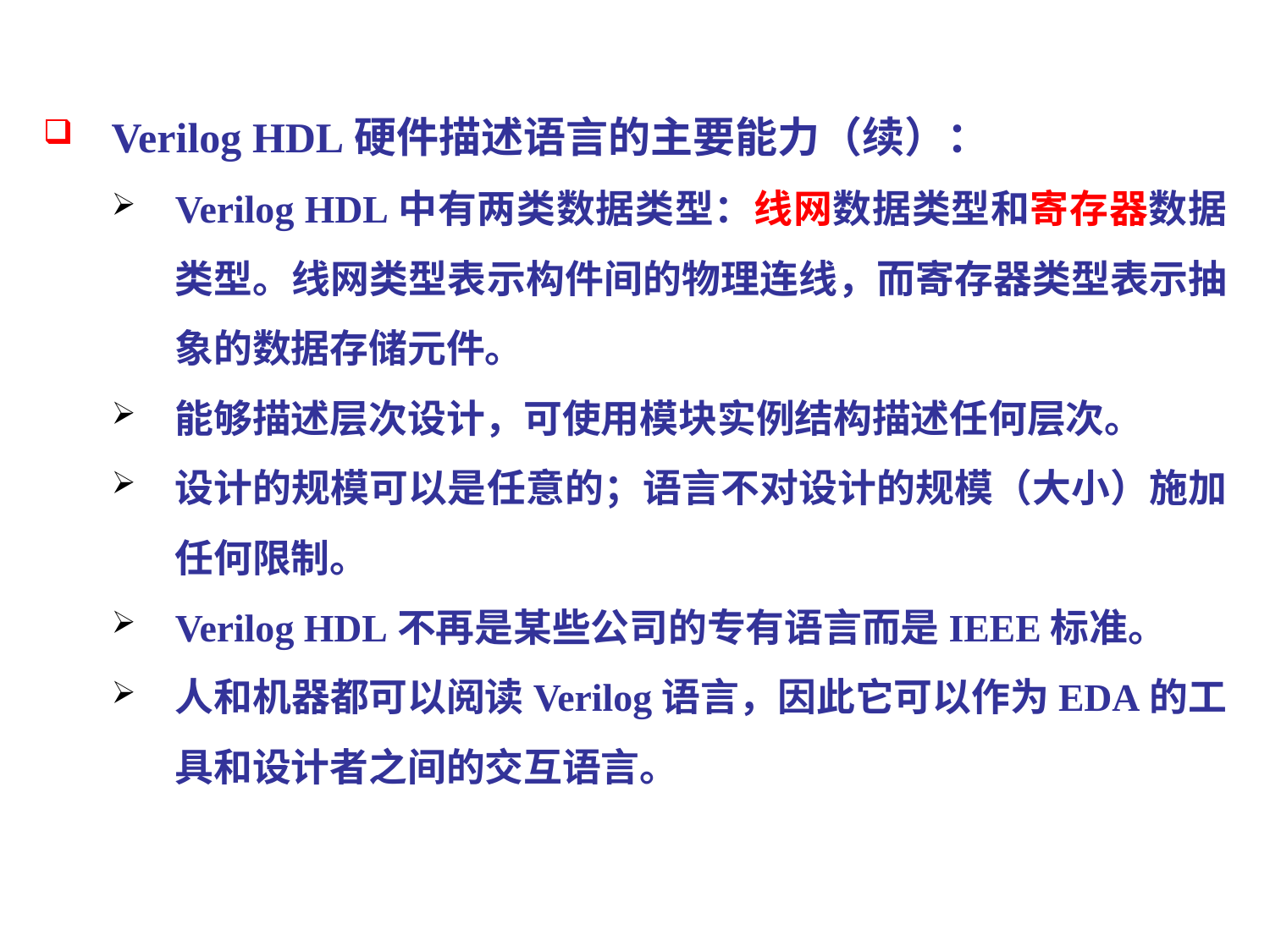

Verilog HDL硬件描述语言的主要能力（续）：
Verilog HDL中有两类数据类型：线网数据类型和寄存器数据类型。线网类型表示构件间的物理连线，而寄存器类型表示抽象的数据存储元件。
能够描述层次设计，可使用模块实例结构描述任何层次。
设计的规模可以是任意的；语言不对设计的规模（大小）施加任何限制。
Verilog HDL不再是某些公司的专有语言而是IEEE标准。
人和机器都可以阅读Verilog语言，因此它可以作为EDA的工具和设计者之间的交互语言。
27